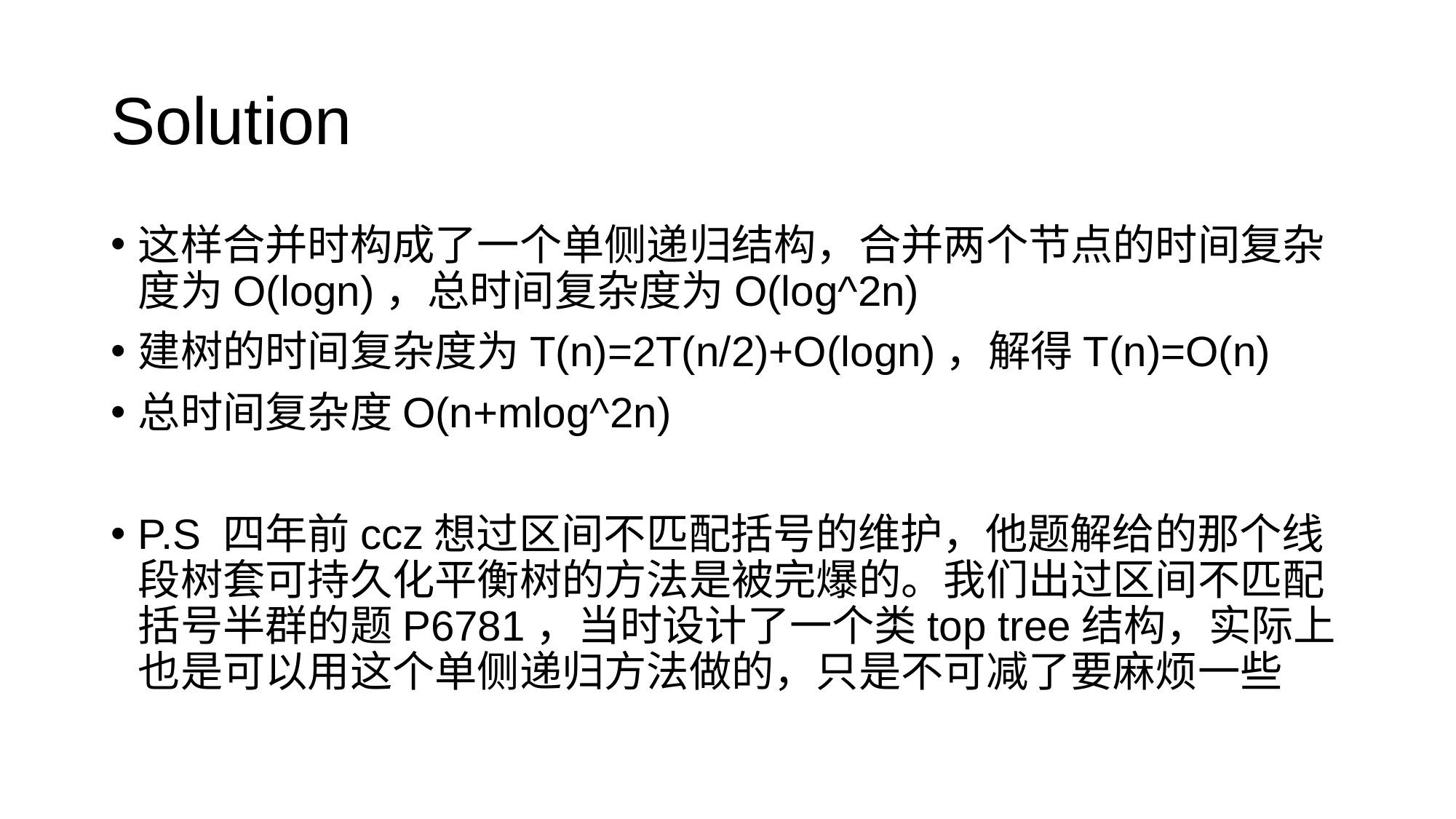

# Solution
这样合并时构成了一个单侧递归结构，合并两个节点的时间复杂度为O(logn)，总时间复杂度为O(log^2n)
建树的时间复杂度为T(n)=2T(n/2)+O(logn)，解得T(n)=O(n)
总时间复杂度O(n+mlog^2n)

P.S 四年前ccz想过区间不匹配括号的维护，他题解给的那个线段树套可持久化平衡树的方法是被完爆的。我们出过区间不匹配括号半群的题P6781，当时设计了一个类top tree结构，实际上也是可以用这个单侧递归方法做的，只是不可减了要麻烦一些